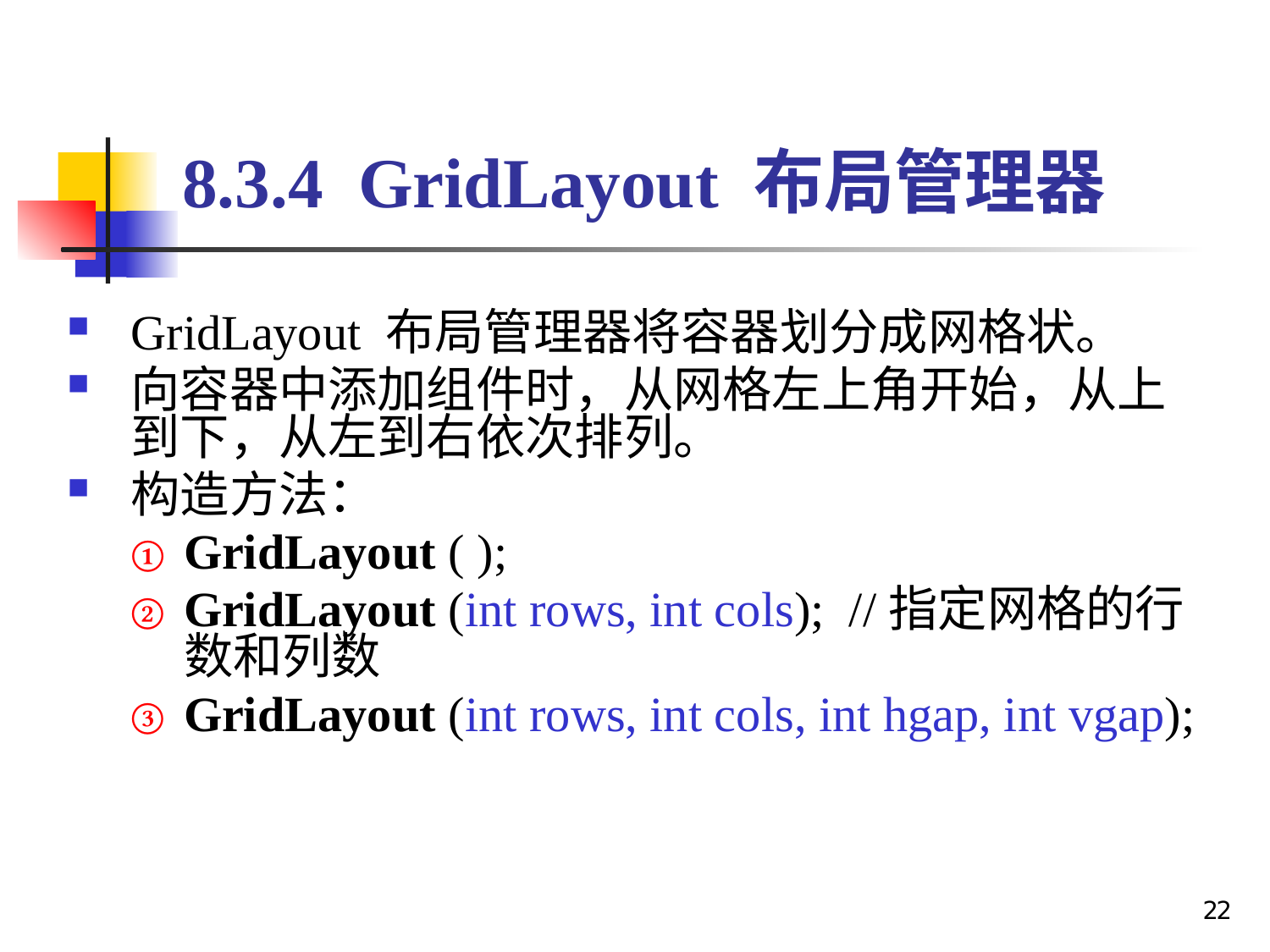

# 8.3.4  GridLayout 布局管理器
GridLayout 布局管理器将容器划分成网格状。
向容器中添加组件时，从网格左上角开始，从上到下，从左到右依次排列。
构造方法：
GridLayout ( );
GridLayout (int rows, int cols);  //指定网格的行数和列数
GridLayout (int rows, int cols, int hgap, int vgap);

22